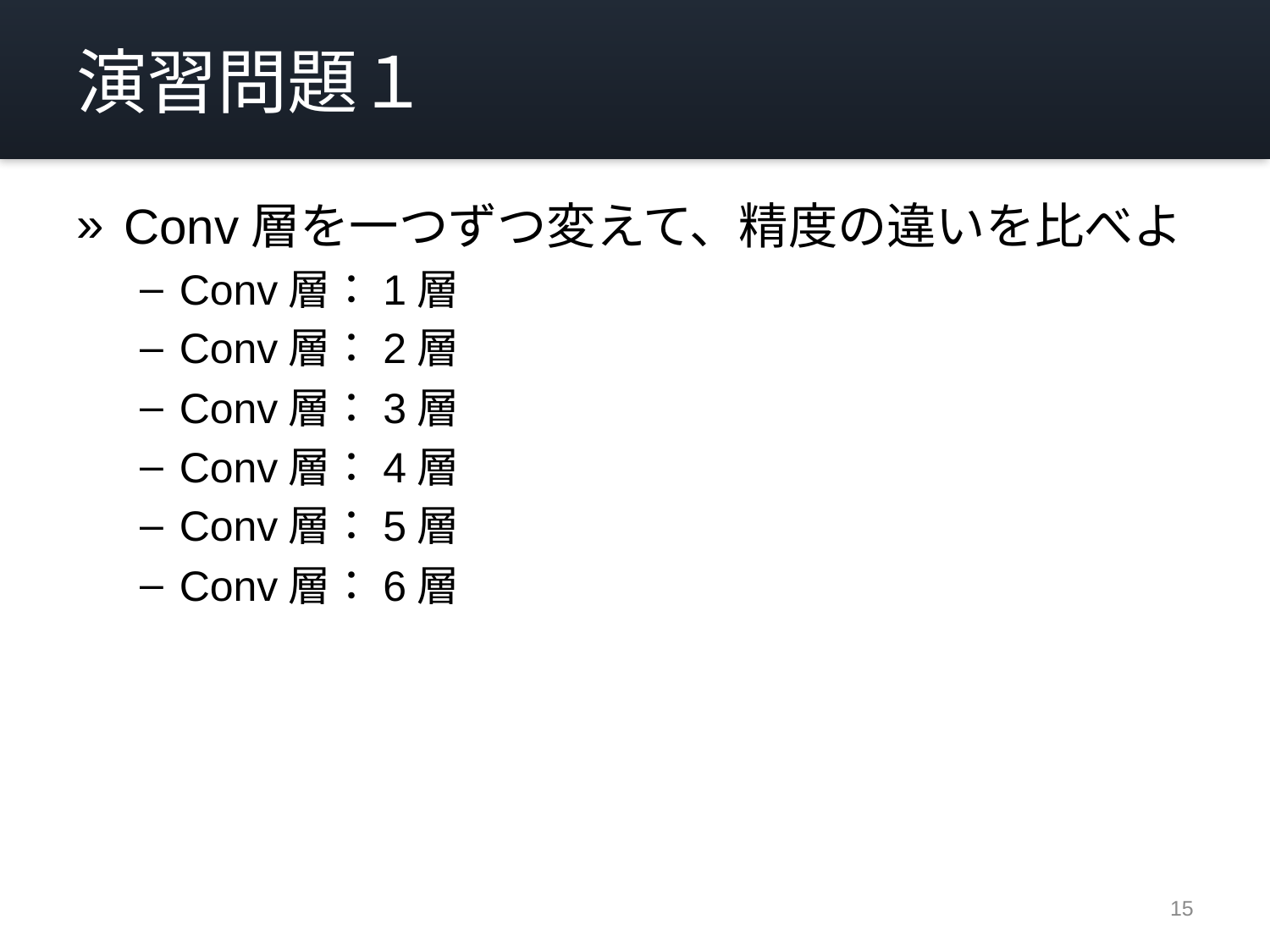

# 演習問題１
Conv層を一つずつ変えて、精度の違いを比べよ
Conv層：1層
Conv層：2層
Conv層：3層
Conv層：4層
Conv層：5層
Conv層：6層
15